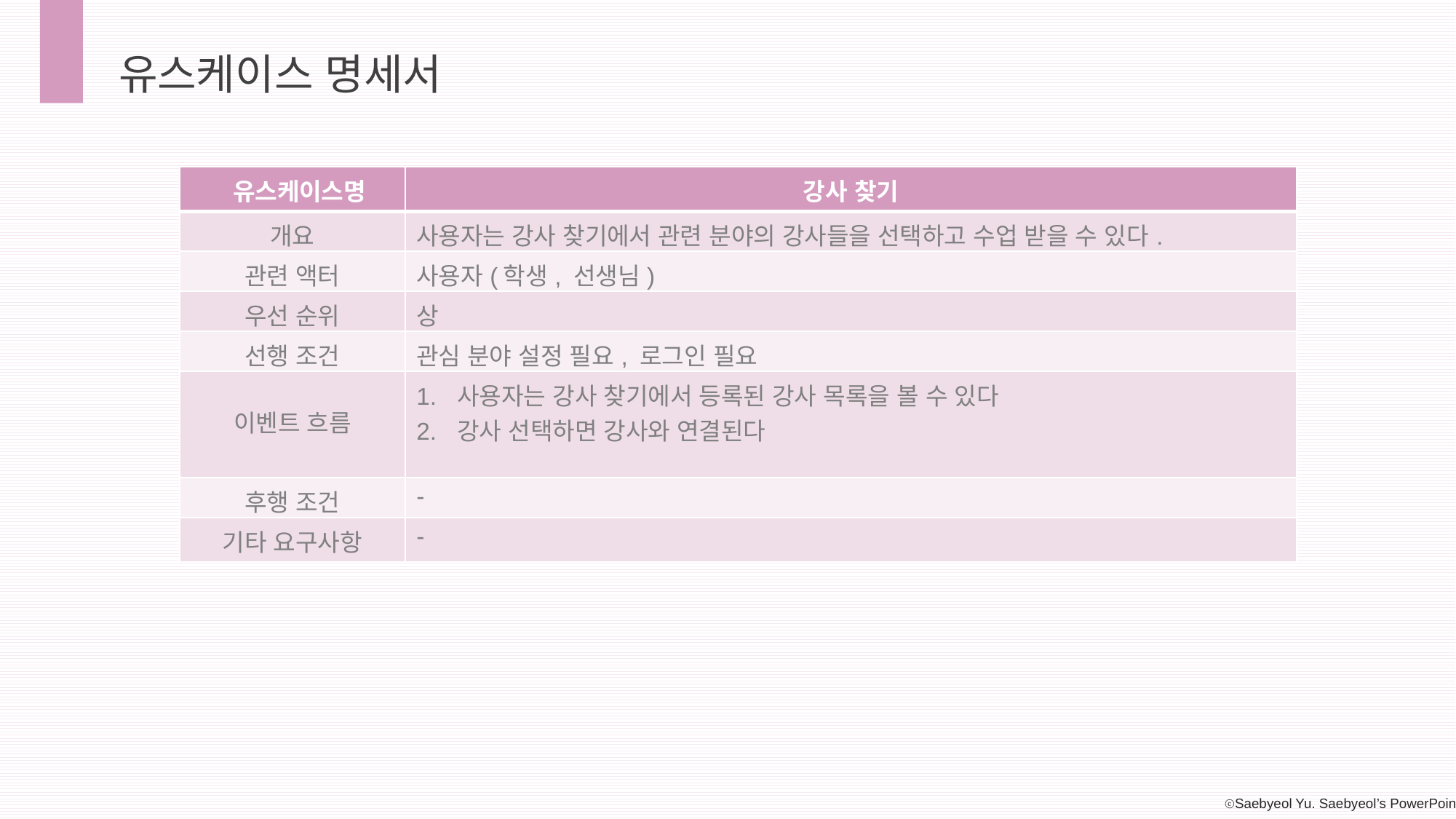

유스케이스 명세서
| 유스케이스명 | 강사 찾기 |
| --- | --- |
| 개요 | 사용자는 강사 찾기에서 관련 분야의 강사들을 선택하고 수업 받을 수 있다. |
| 관련 액터 | 사용자(학생, 선생님) |
| 우선 순위 | 상 |
| 선행 조건 | 관심 분야 설정 필요, 로그인 필요 |
| 이벤트 흐름 | 사용자는 강사 찾기에서 등록된 강사 목록을 볼 수 있다 강사 선택하면 강사와 연결된다 |
| 후행 조건 | - |
| 기타 요구사항 | - |
|  |
| --- |